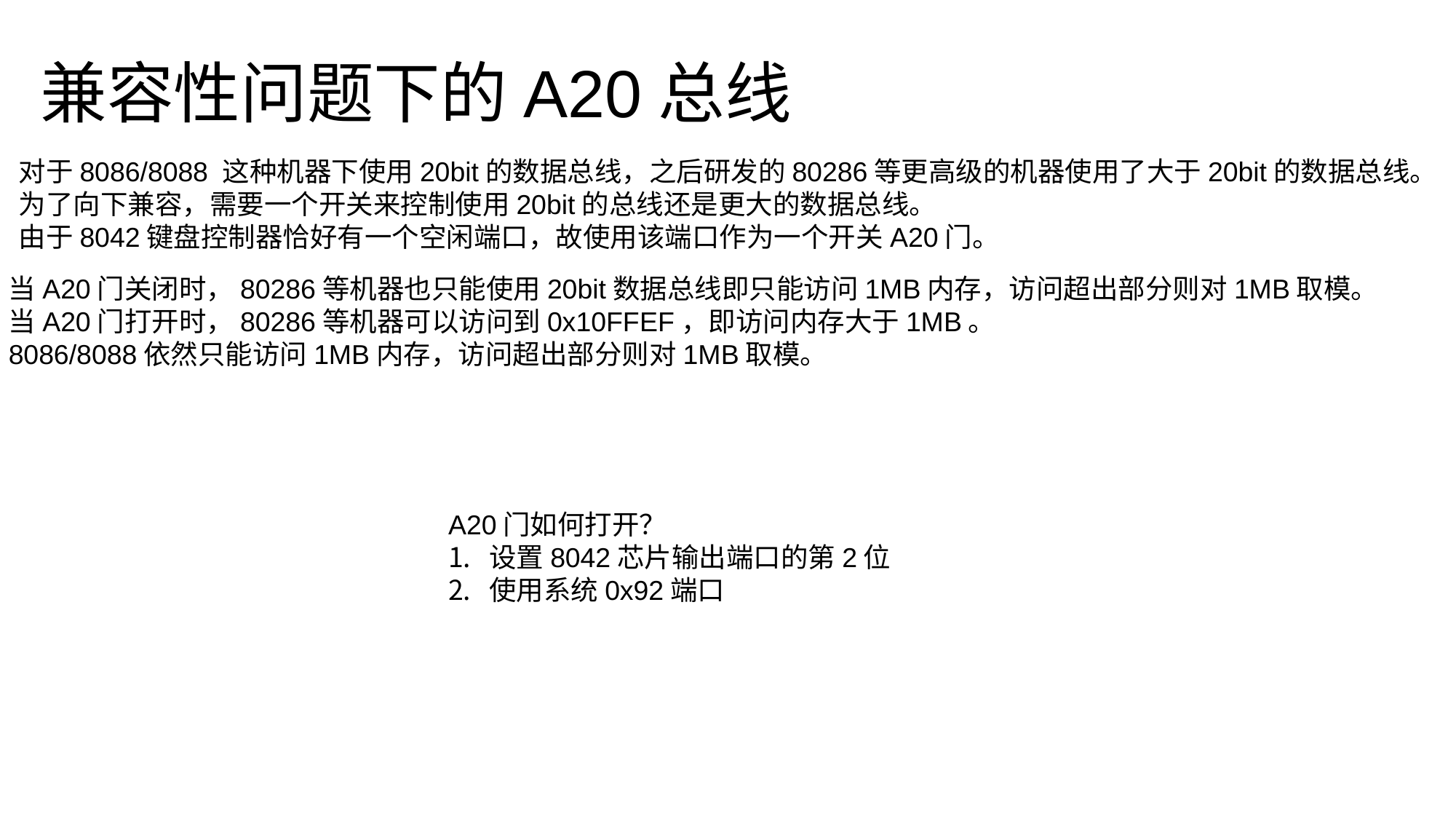

# 兼容性问题下的A20总线
对于8086/8088 这种机器下使用20bit的数据总线，之后研发的80286等更高级的机器使用了大于20bit的数据总线。
为了向下兼容，需要一个开关来控制使用20bit的总线还是更大的数据总线。
由于8042键盘控制器恰好有一个空闲端口，故使用该端口作为一个开关A20门。
当A20门关闭时，80286等机器也只能使用20bit数据总线即只能访问1MB内存，访问超出部分则对1MB取模。
当A20门打开时，80286等机器可以访问到0x10FFEF，即访问内存大于1MB。
8086/8088依然只能访问1MB内存，访问超出部分则对1MB取模。

A20门如何打开？
设置8042芯片输出端口的第2位
使用系统0x92端口